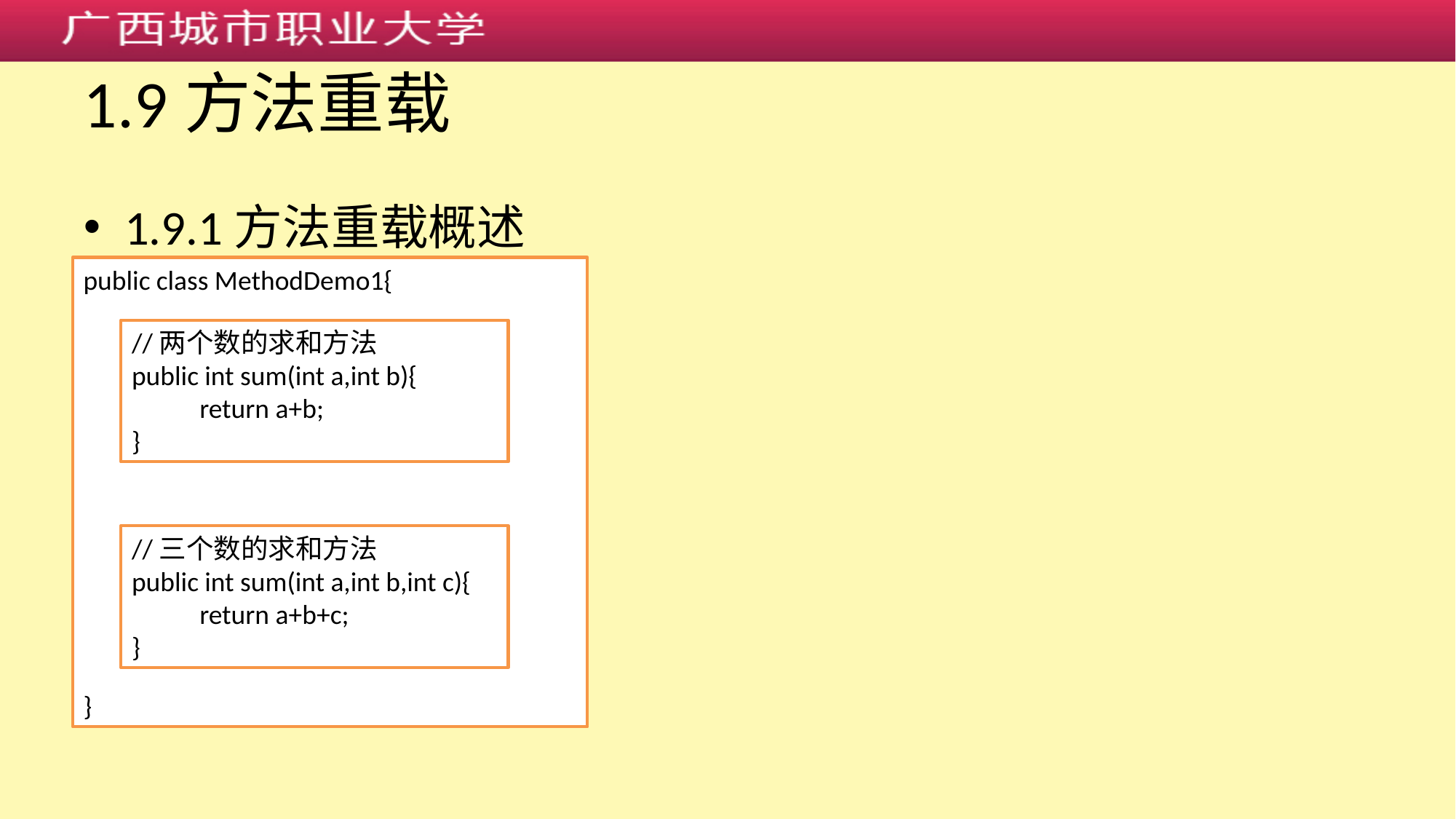

# 1.9方法重载
1.9.1方法重载概述
public class MethodDemo1{

}
//两个数的求和方法
public int sum(int a,int b){
           return a+b;
}
//三个数的求和方法
public int sum(int a,int b,int c){
           return a+b+c;
}